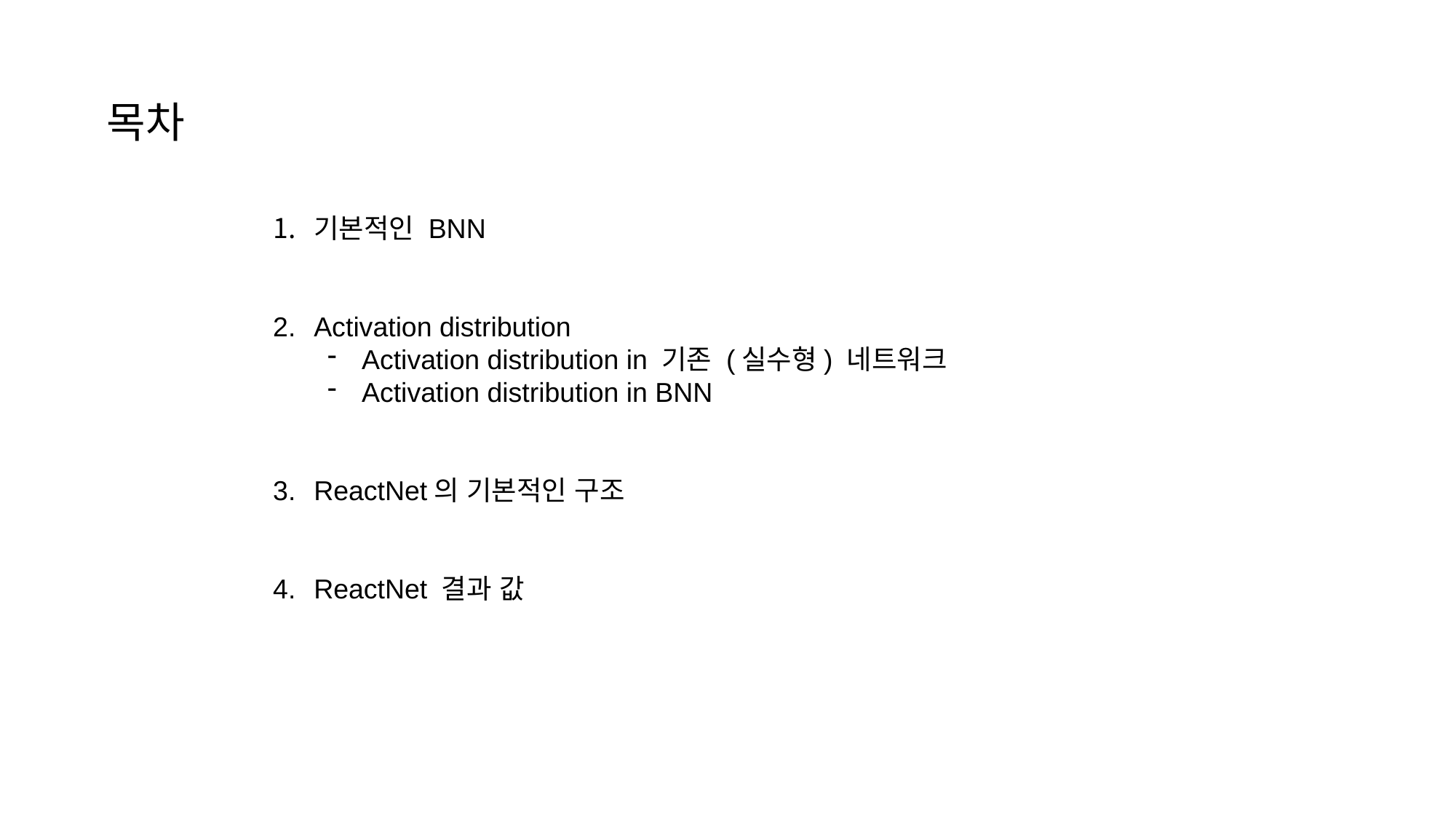

목차
기본적인 BNN

Activation distribution
Activation distribution in 기존 (실수형) 네트워크
Activation distribution in BNN

ReactNet의 기본적인 구조

ReactNet 결과 값